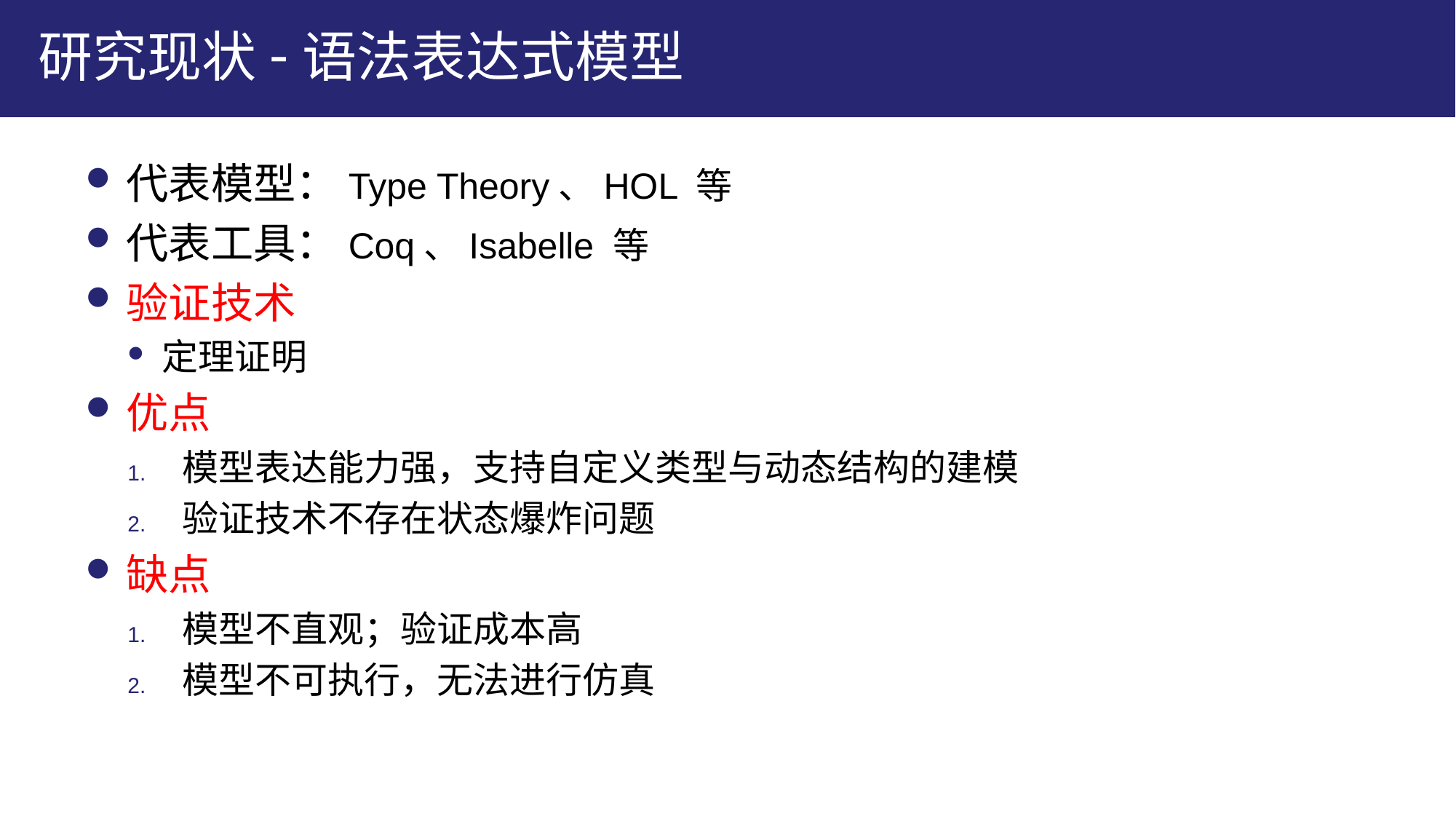

# 研究现状-语法表达式模型
代表模型：Type Theory、HOL 等
代表工具：Coq、Isabelle 等
验证技术
定理证明
优点
模型表达能力强，支持自定义类型与动态结构的建模
验证技术不存在状态爆炸问题
缺点
模型不直观；验证成本高
模型不可执行，无法进行仿真